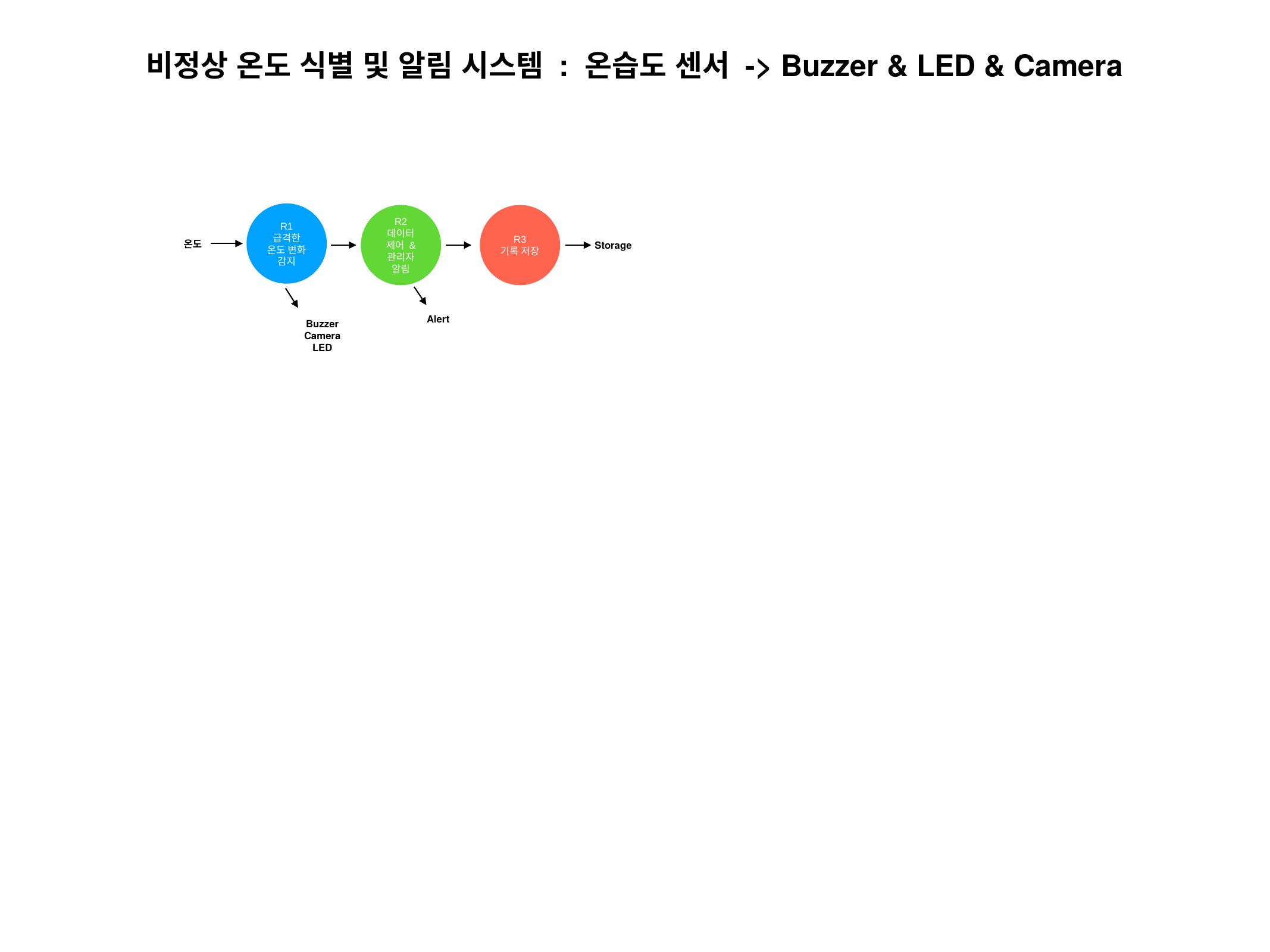

비정상 온도 식별 및 알림 시스템 : 온습도 센서 -> Buzzer & LED & Camera
R1
급격한 온도 변화 감지
R2
데이터 제어 &
관리자 알림
R3
기록 저장
온도
Storage

Alert
Buzzer
Camera
LED